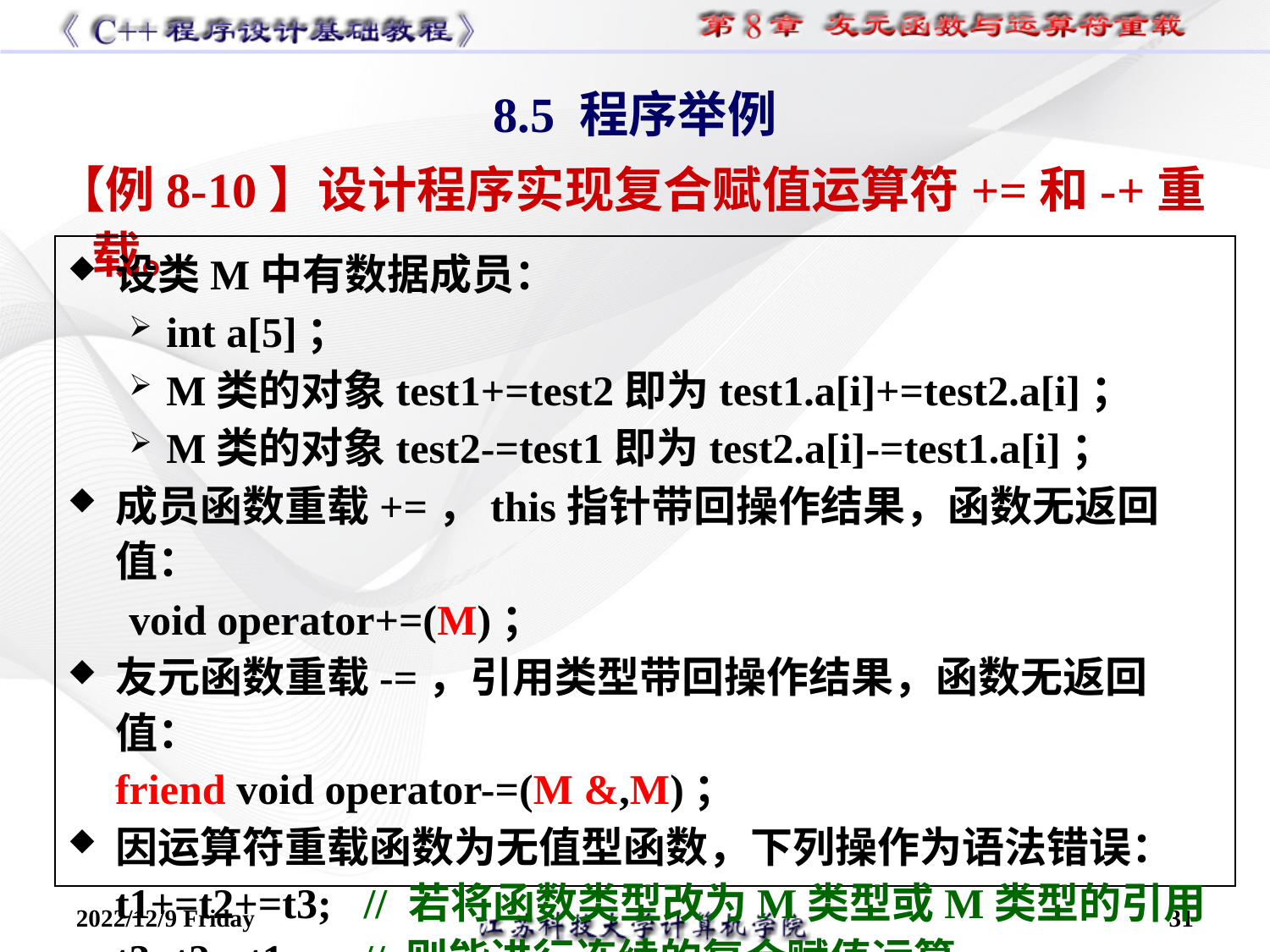

8.5 程序举例
【例8-10】设计程序实现复合赋值运算符+=和-+重载。
设类M中有数据成员：
int a[5]；
M类的对象test1+=test2即为test1.a[i]+=test2.a[i]；
M类的对象test2-=test1即为test2.a[i]-=test1.a[i]；
成员函数重载+=，this指针带回操作结果，函数无返回值：
void operator+=(M)；
友元函数重载-=，引用类型带回操作结果，函数无返回值：
friend void operator-=(M &,M)；
因运算符重载函数为无值型函数，下列操作为语法错误：
t1+=t2+=t3;   // 若将函数类型改为M类型或M类型的引用
t3=t2-=t1;      // 则能进行连续的复合赋值运算